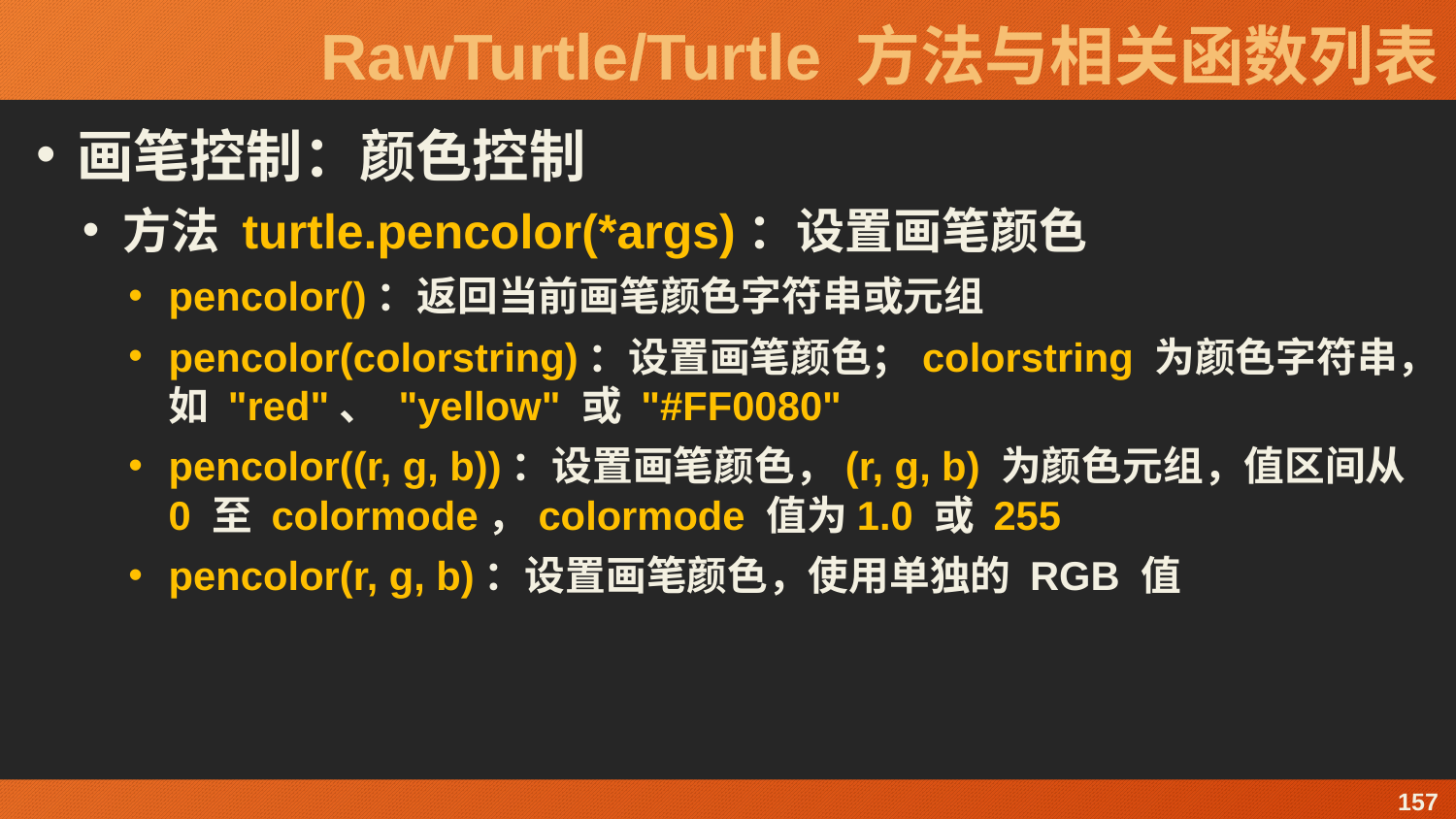

# RawTurtle/Turtle 方法与相关函数列表
画笔控制：颜色控制
方法 turtle.pencolor(*args)：设置画笔颜色
pencolor()：返回当前画笔颜色字符串或元组
pencolor(colorstring)：设置画笔颜色；colorstring 为颜色字符串，如 "red"、 "yellow" 或 "#FF0080"
pencolor((r, g, b))：设置画笔颜色，(r, g, b) 为颜色元组，值区间从 0 至 colormode，colormode 值为1.0 或 255
pencolor(r, g, b)：设置画笔颜色，使用单独的 RGB 值
157